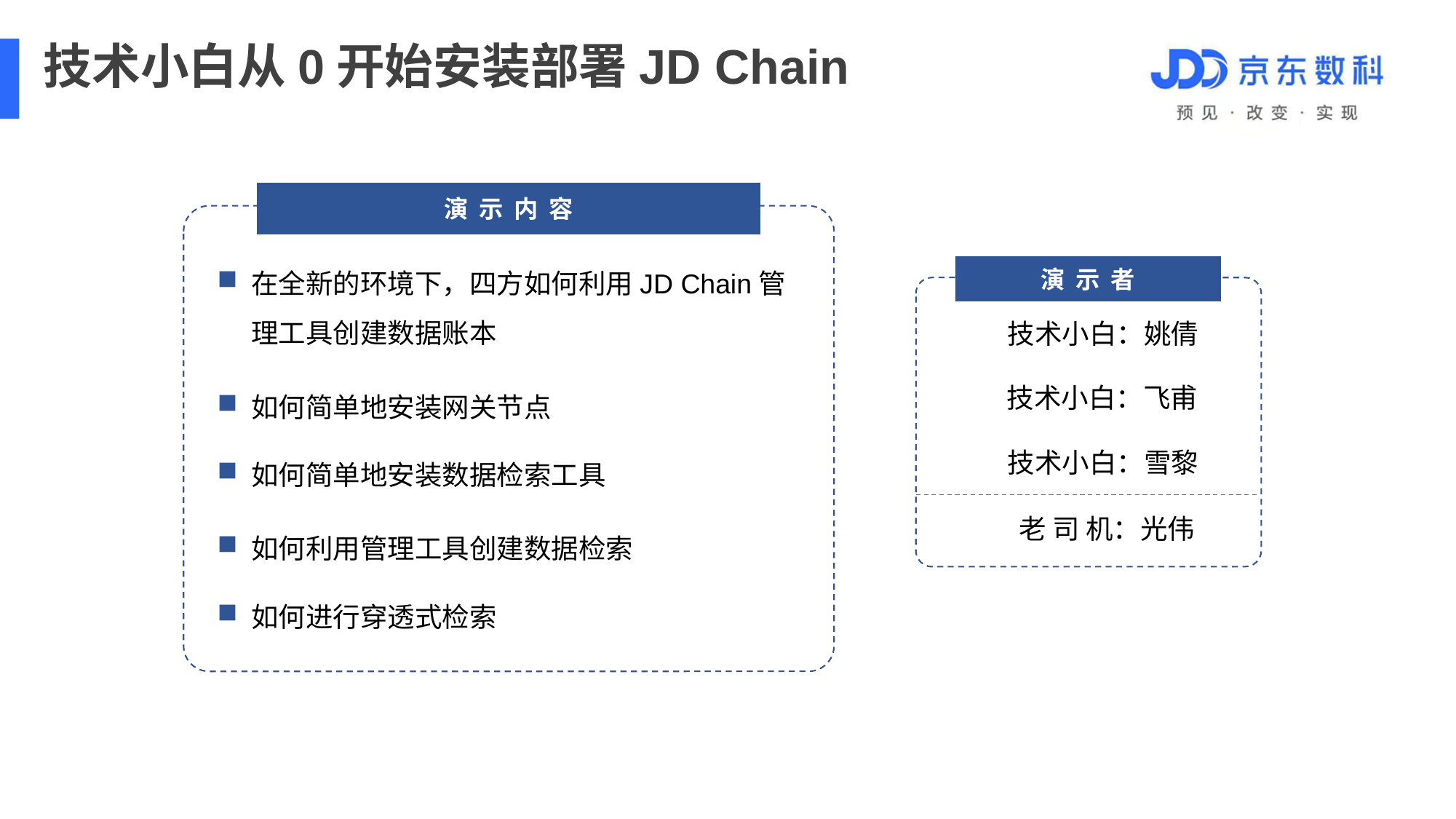

技术小白从0开始安装部署JD Chain
演  示  内  容

在全新的环境下，四方如何利用JD Chain管理工具创建数据账本
演  示  者

技术小白：姚倩
如何简单地安装网关节点
技术小白：飞甫
如何简单地安装数据检索工具
技术小白：雪黎
老 司 机：光伟
如何利用管理工具创建数据检索
如何进行穿透式检索